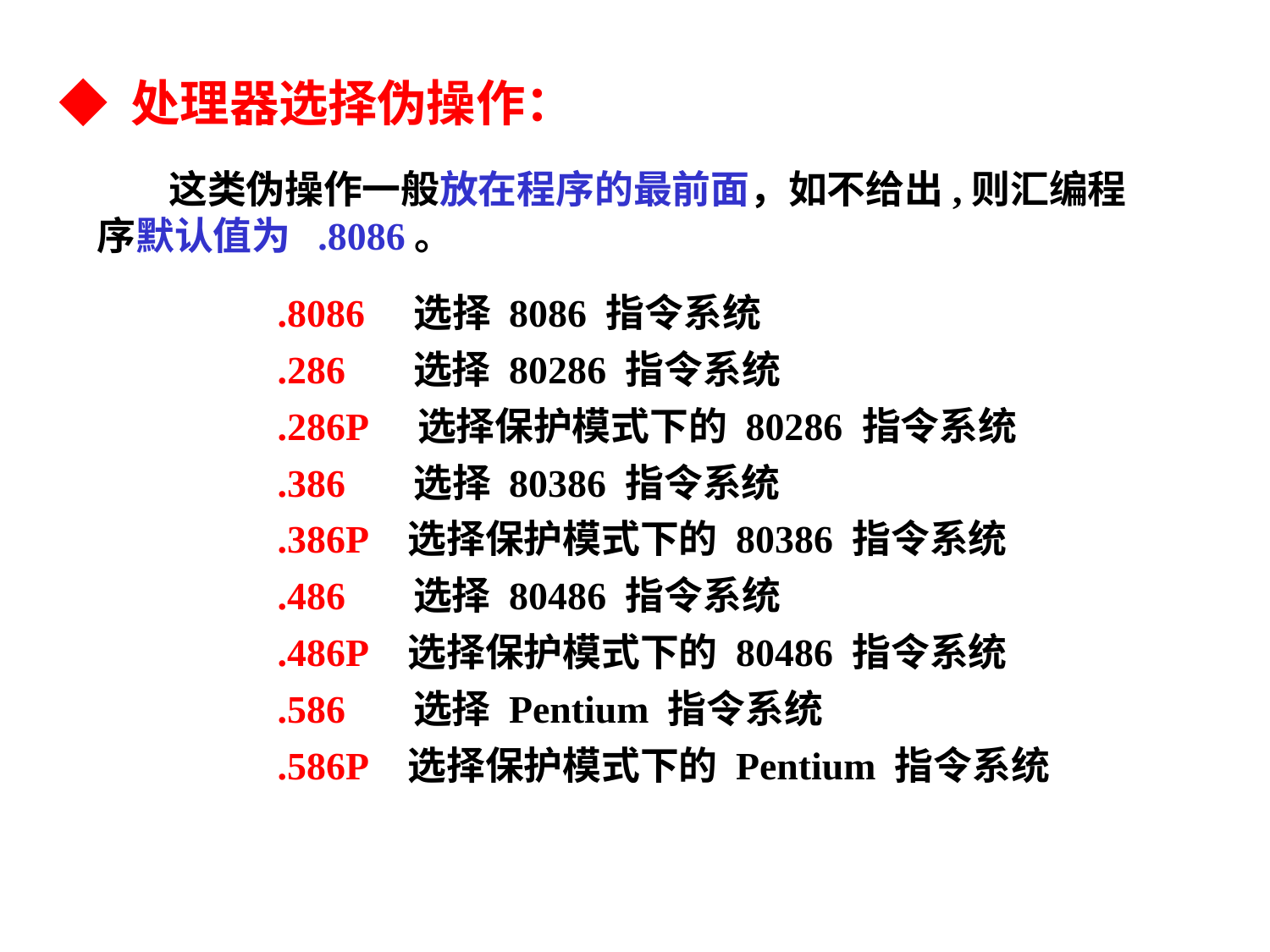

◆ 处理器选择伪操作：
       这类伪操作一般放在程序的最前面，如不给出,则汇编程序默认值为  .8086。
.8086    选择 8086 指令系统
.286      选择 80286 指令系统
.286P    选择保护模式下的 80286 指令系统
.386      选择 80386 指令系统
.386P   选择保护模式下的 80386 指令系统
.486      选择 80486 指令系统
.486P   选择保护模式下的 80486 指令系统
.586      选择 Pentium 指令系统
.586P   选择保护模式下的 Pentium 指令系统